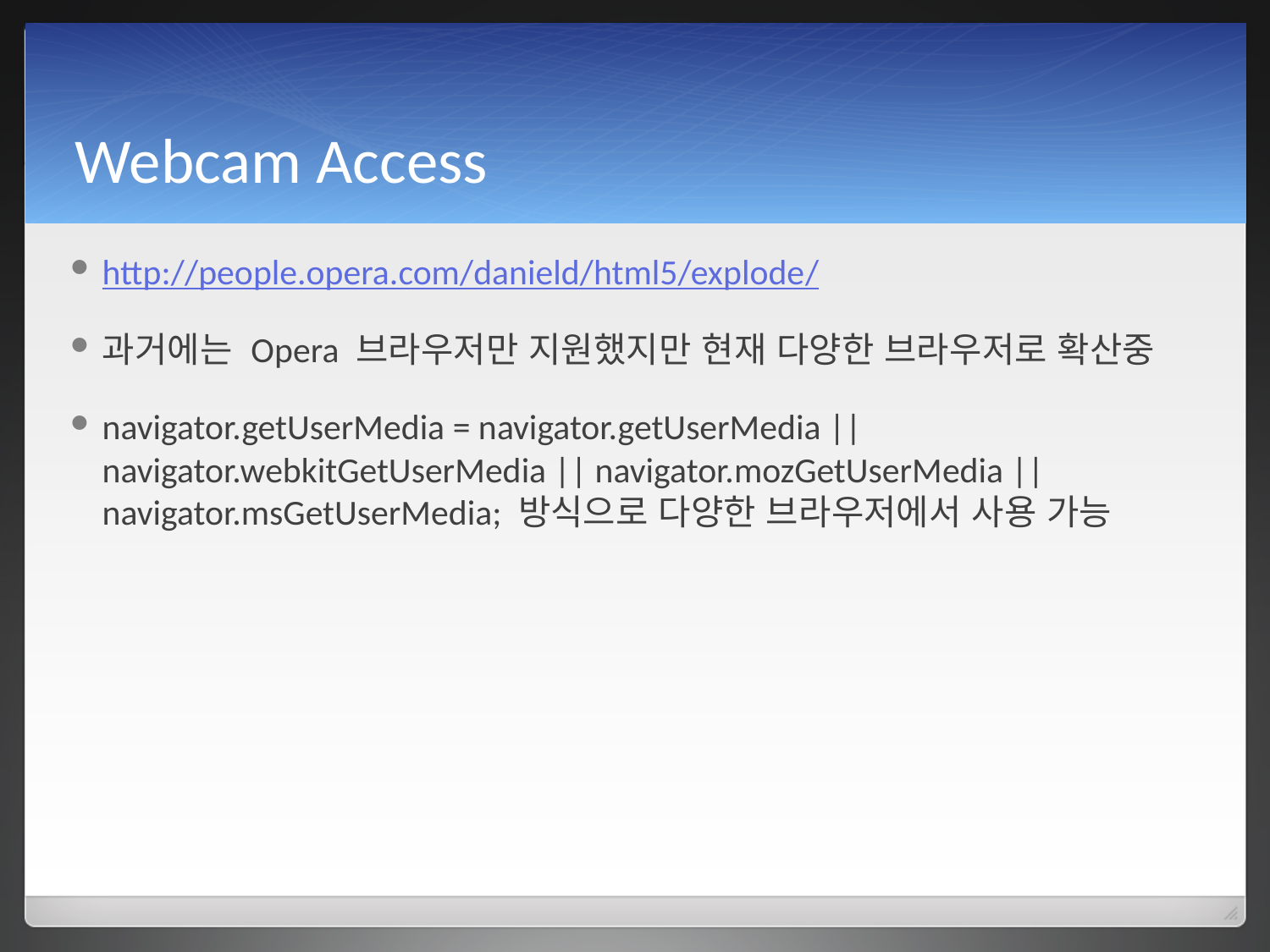

# Webcam Access
http://people.opera.com/danield/html5/explode/
과거에는 Opera 브라우저만 지원했지만 현재 다양한 브라우저로 확산중
navigator.getUserMedia = navigator.getUserMedia || navigator.webkitGetUserMedia || navigator.mozGetUserMedia || navigator.msGetUserMedia; 방식으로 다양한 브라우저에서 사용 가능